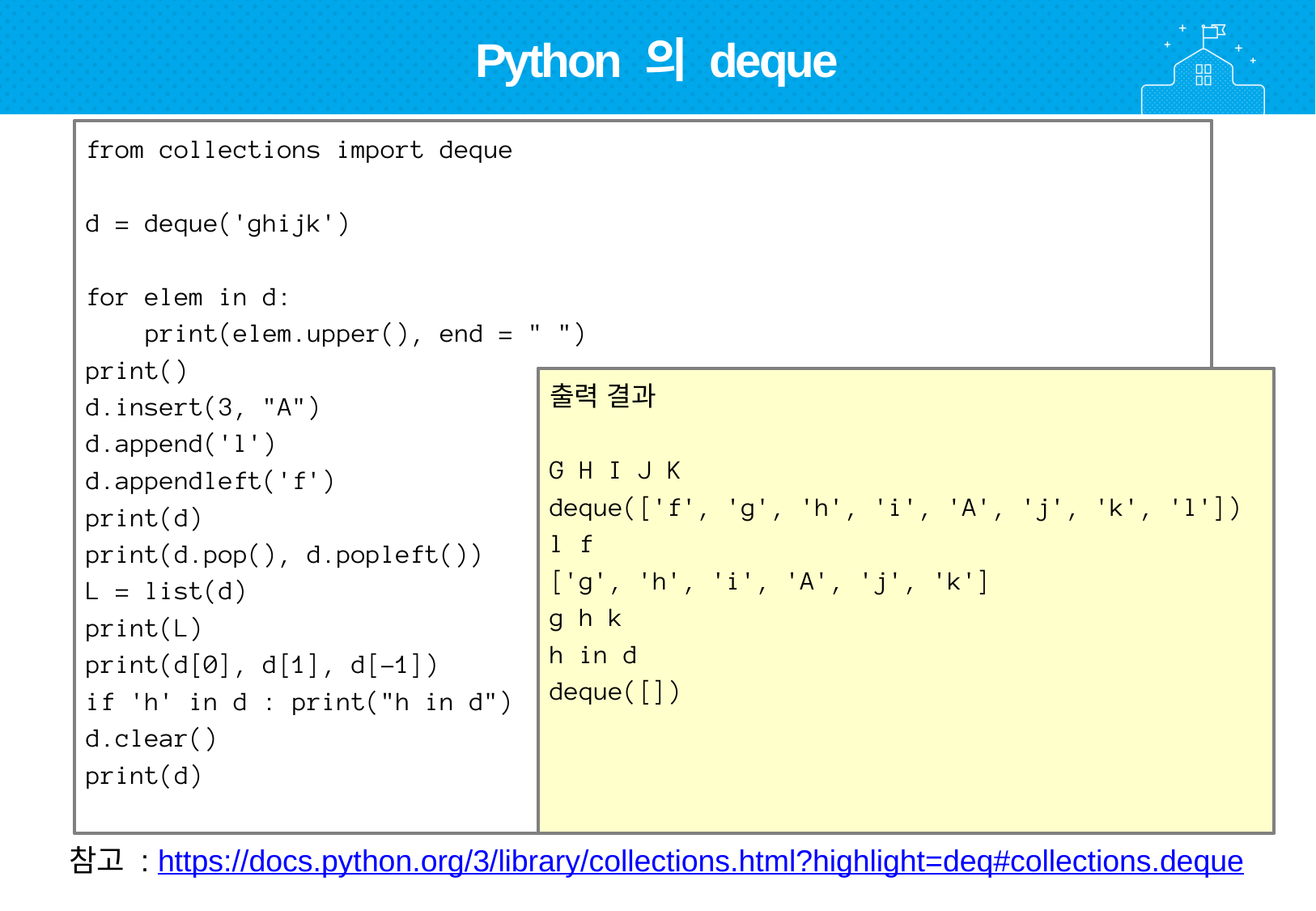

Python 의 deque
from collections import deque

d = deque('ghijk')

for elem in d:
    print(elem.upper(), end = " ")
print()
d.insert(3, "A")
d.append('l')
d.appendleft('f')
print(d)
print(d.pop(), d.popleft())
L = list(d)
print(L)
print(d[0], d[1], d[-1])
if 'h' in d : print("h in d")
d.clear()
print(d)
출력 결과

G H I J K
deque(['f', 'g', 'h', 'i', 'A', 'j', 'k', 'l'])
l f
['g', 'h', 'i', 'A', 'j', 'k']
g h k
h in d
deque([])
참고 : https://docs.python.org/3/library/collections.html?highlight=deq#collections.deque